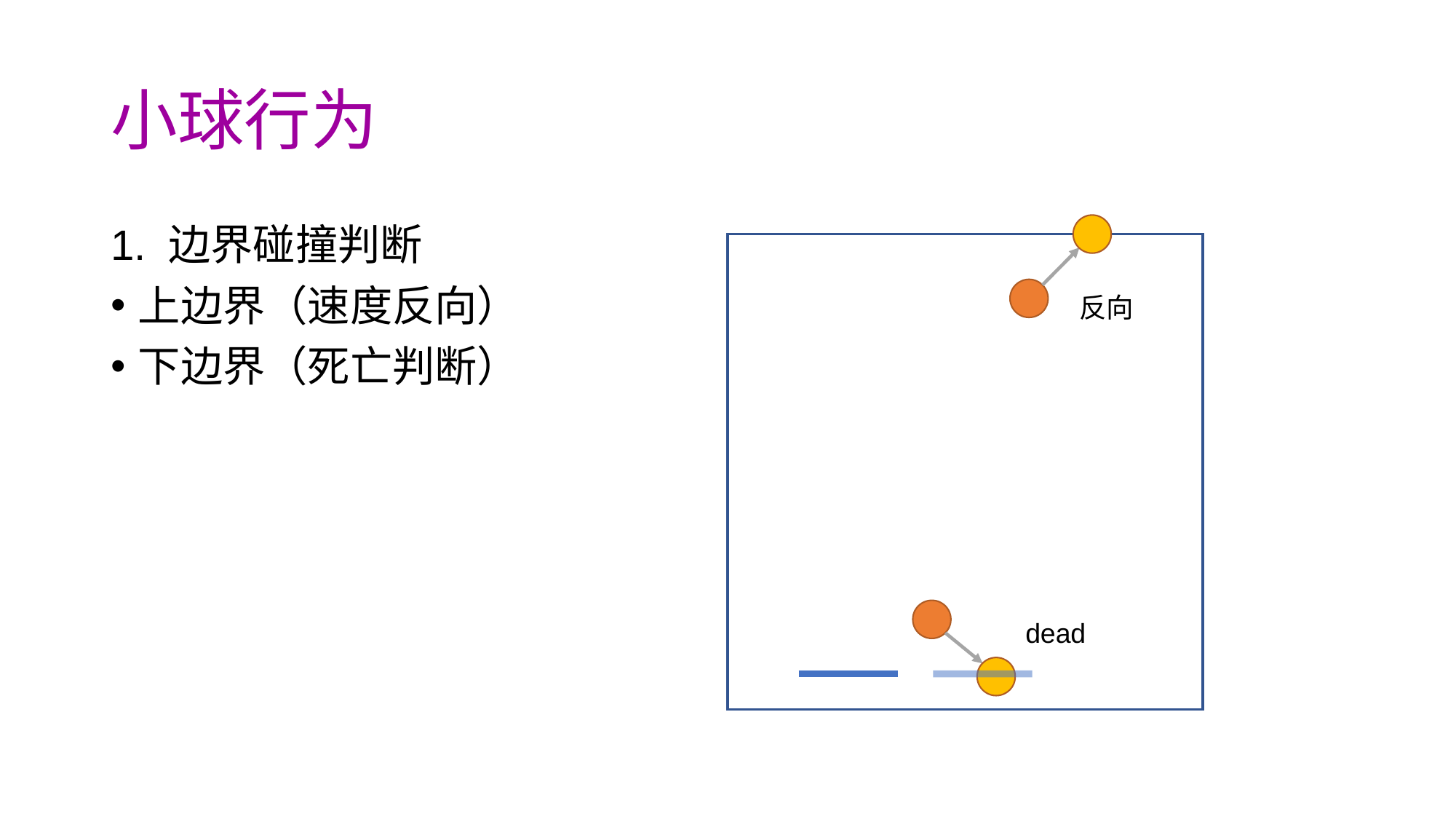

# 小球行为

1. 边界碰撞判断
上边界（速度反向）
下边界（死亡判断）

反向

dead